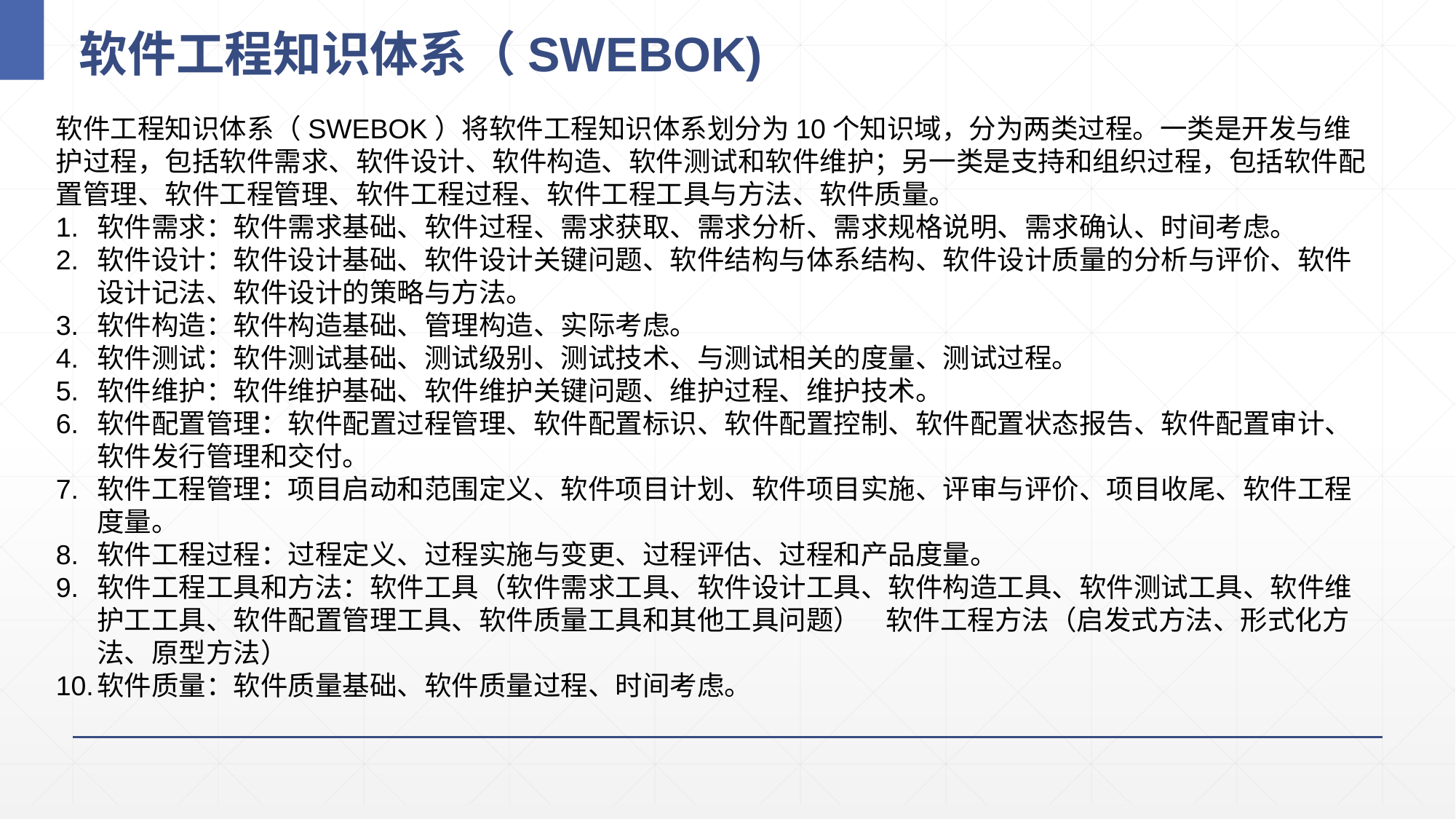

# 软件工程知识体系（SWEBOK)
软件工程知识体系（SWEBOK）将软件工程知识体系划分为10个知识域，分为两类过程。一类是开发与维护过程，包括软件需求、软件设计、软件构造、软件测试和软件维护；另一类是支持和组织过程，包括软件配置管理、软件工程管理、软件工程过程、软件工程工具与方法、软件质量。
软件需求：软件需求基础、软件过程、需求获取、需求分析、需求规格说明、需求确认、时间考虑。
软件设计：软件设计基础、软件设计关键问题、软件结构与体系结构、软件设计质量的分析与评价、软件设计记法、软件设计的策略与方法。
软件构造：软件构造基础、管理构造、实际考虑。
软件测试：软件测试基础、测试级别、测试技术、与测试相关的度量、测试过程。
软件维护：软件维护基础、软件维护关键问题、维护过程、维护技术。
软件配置管理：软件配置过程管理、软件配置标识、软件配置控制、软件配置状态报告、软件配置审计、软件发行管理和交付。
软件工程管理：项目启动和范围定义、软件项目计划、软件项目实施、评审与评价、项目收尾、软件工程度量。
软件工程过程：过程定义、过程实施与变更、过程评估、过程和产品度量。
软件工程工具和方法：软件工具（软件需求工具、软件设计工具、软件构造工具、软件测试工具、软件维护工工具、软件配置管理工具、软件质量工具和其他工具问题）    软件工程方法（启发式方法、形式化方法、原型方法）
软件质量：软件质量基础、软件质量过程、时间考虑。